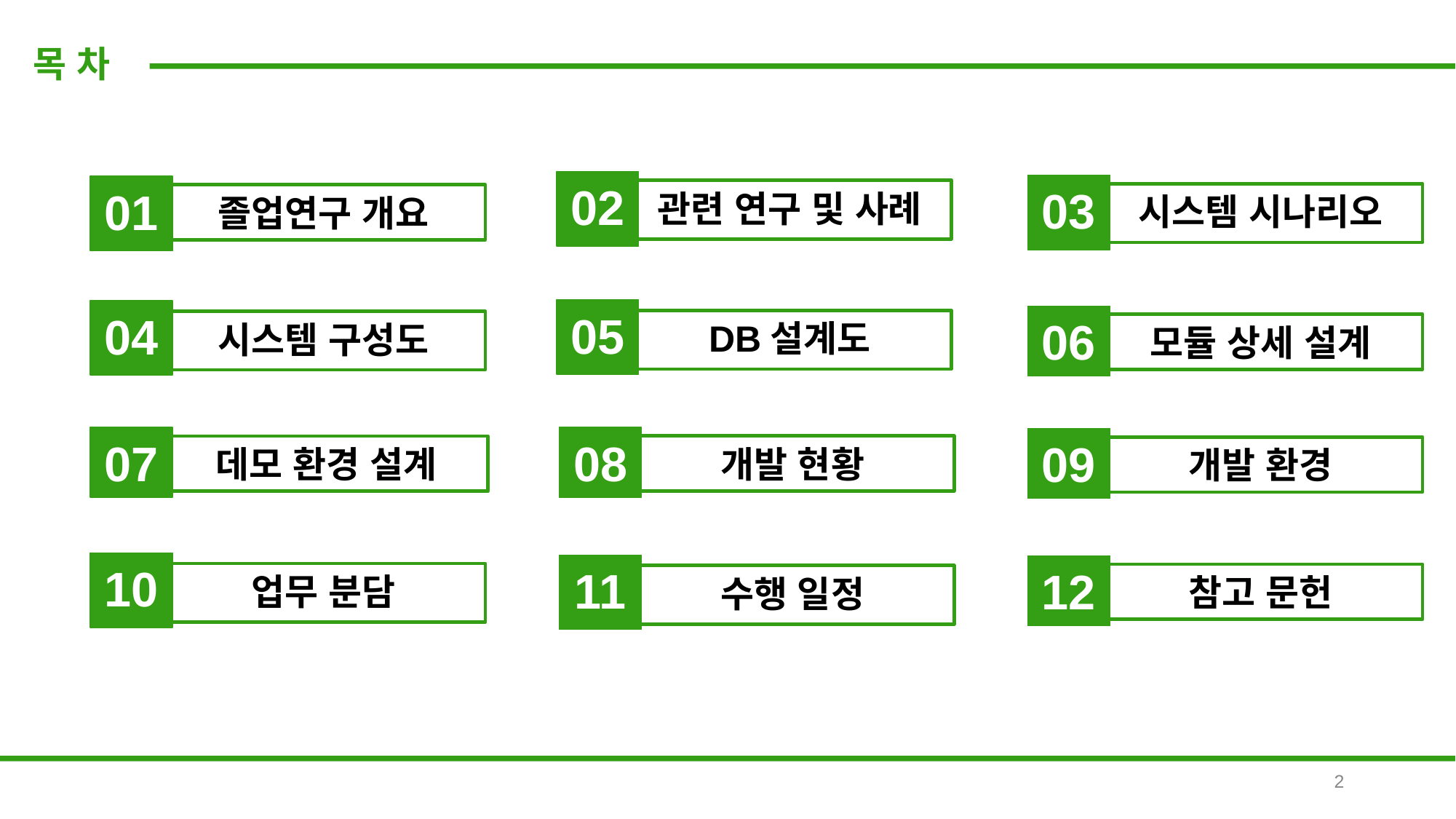

목 차

02
관련 연구 및 사례
03
시스템 시나리오
01
졸업연구 개요
05
DB설계도
04
시스템 구성도
06
모듈 상세 설계
07
데모 환경 설계
08
개발 현황
09
개발 환경
10
업무 분담
11
수행 일정
12
참고 문헌

2